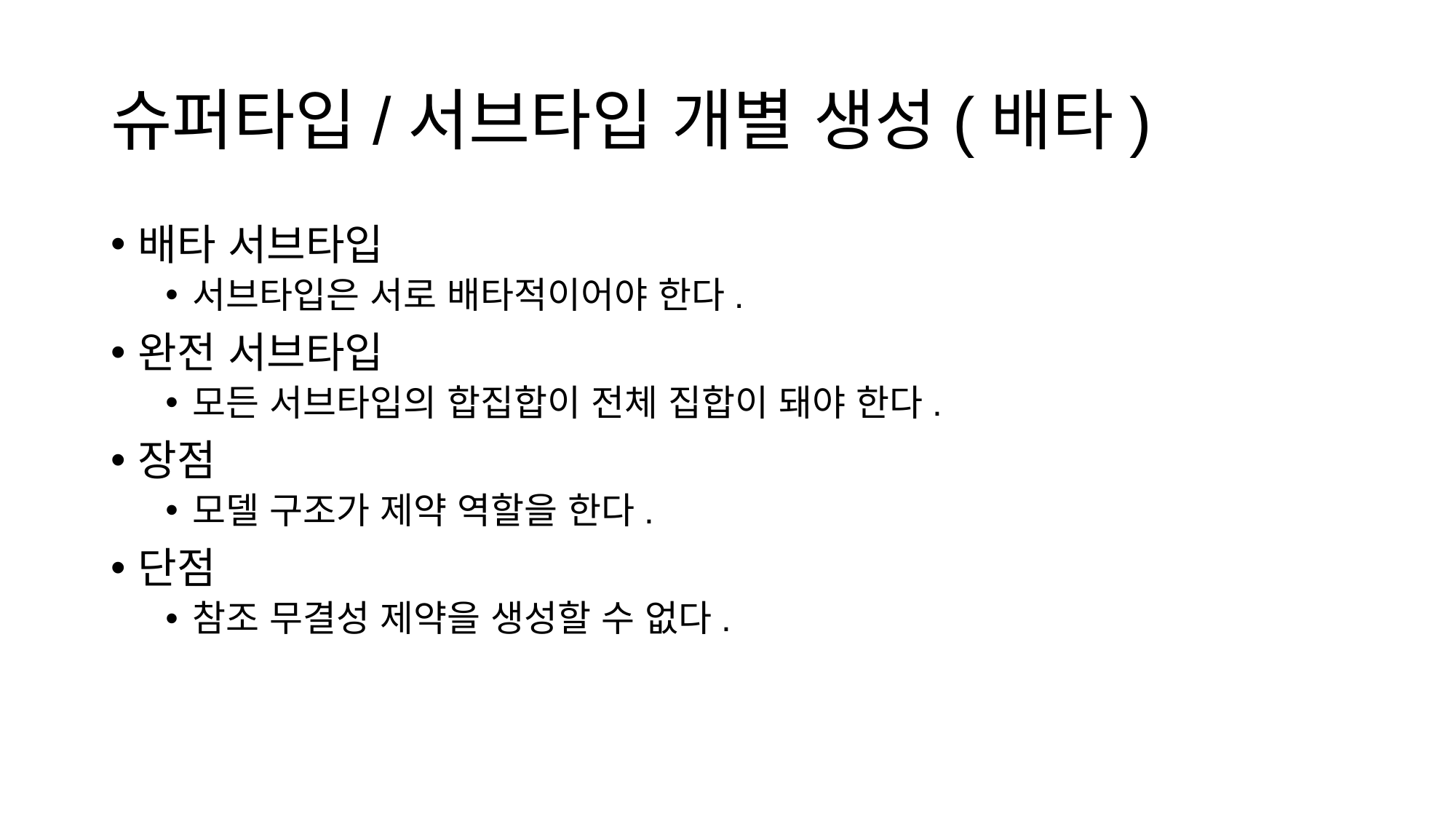

# 슈퍼타입/서브타입 개별 생성(배타)
배타 서브타입
서브타입은 서로 배타적이어야 한다.
완전 서브타입
모든 서브타입의 합집합이 전체 집합이 돼야 한다.
장점
모델 구조가 제약 역할을 한다.
단점
참조 무결성 제약을 생성할 수 없다.